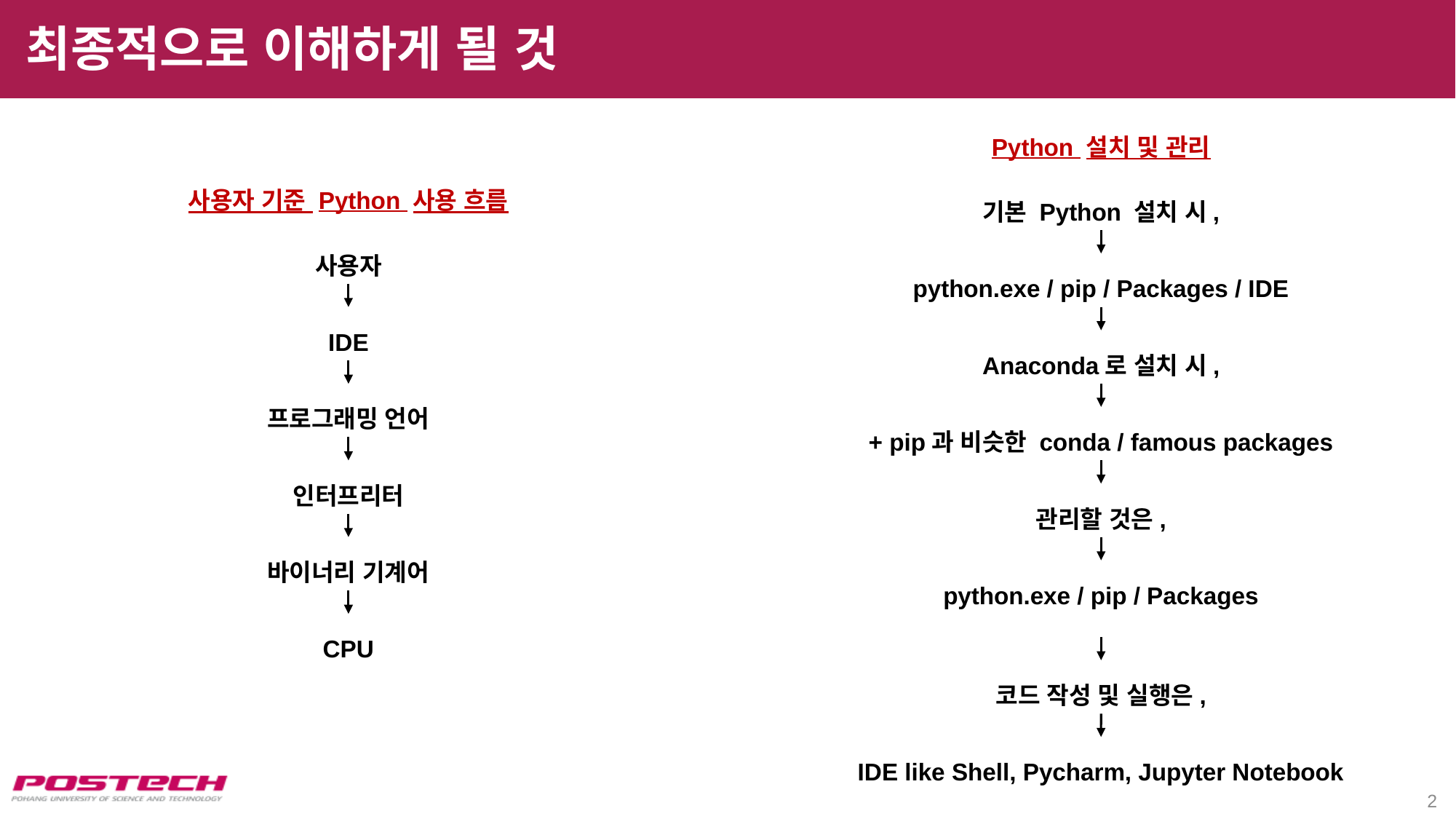

# 최종적으로 이해하게 될 것
Python 설치 및 관리
사용자 기준 Python 사용 흐름
기본 Python 설치 시,
사용자
python.exe / pip / Packages / IDE
IDE
Anaconda로 설치 시,
프로그래밍 언어
+ pip과 비슷한 conda / famous packages
인터프리터
관리할 것은,
바이너리 기계어
python.exe / pip / Packages
CPU
코드 작성 및 실행은,
IDE like Shell, Pycharm, Jupyter Notebook
2